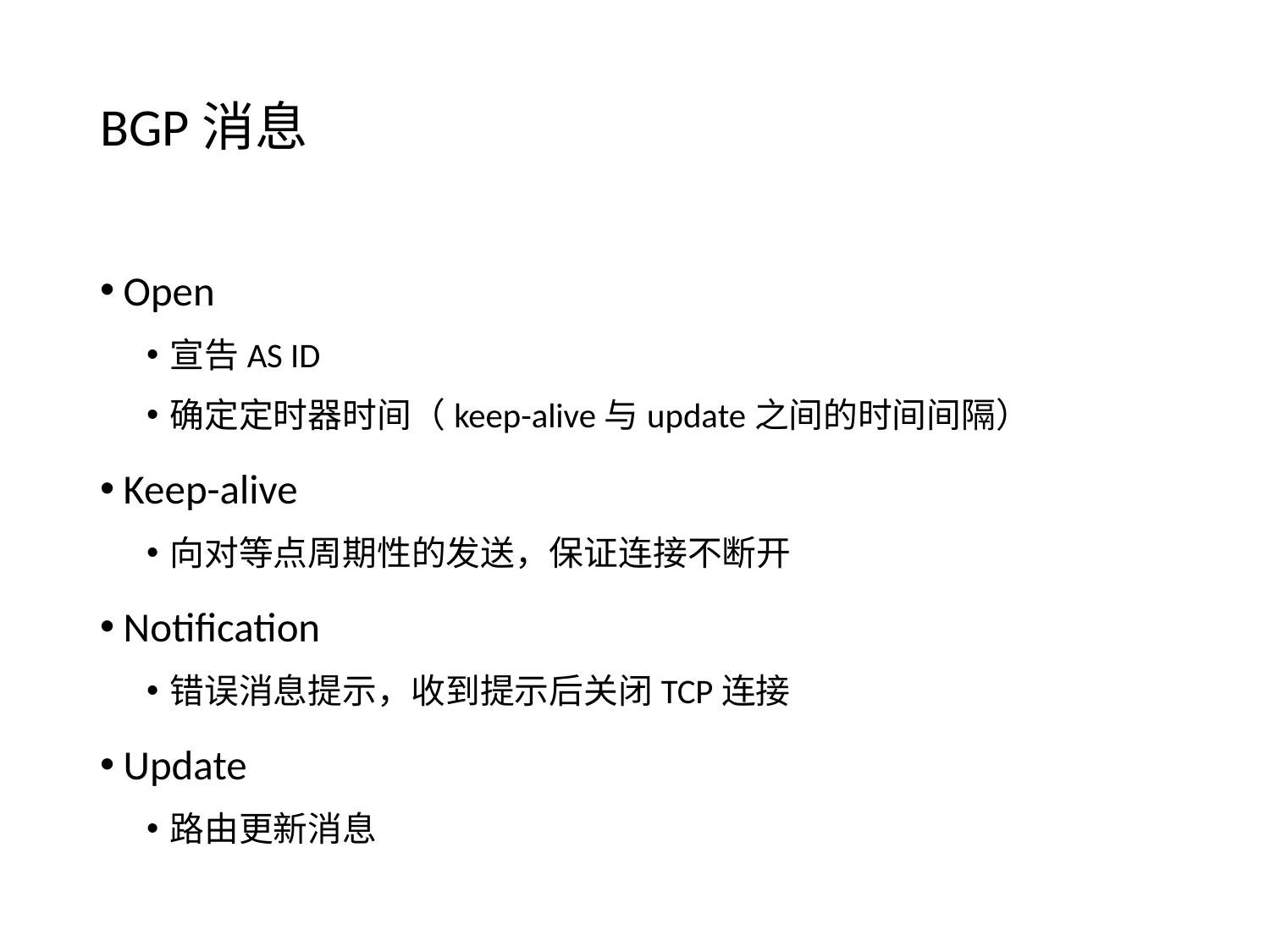

# BGP消息
Open
宣告AS ID
确定定时器时间（keep-alive与update之间的时间间隔）
Keep-alive
向对等点周期性的发送，保证连接不断开
Notification
错误消息提示，收到提示后关闭TCP连接
Update
路由更新消息
37